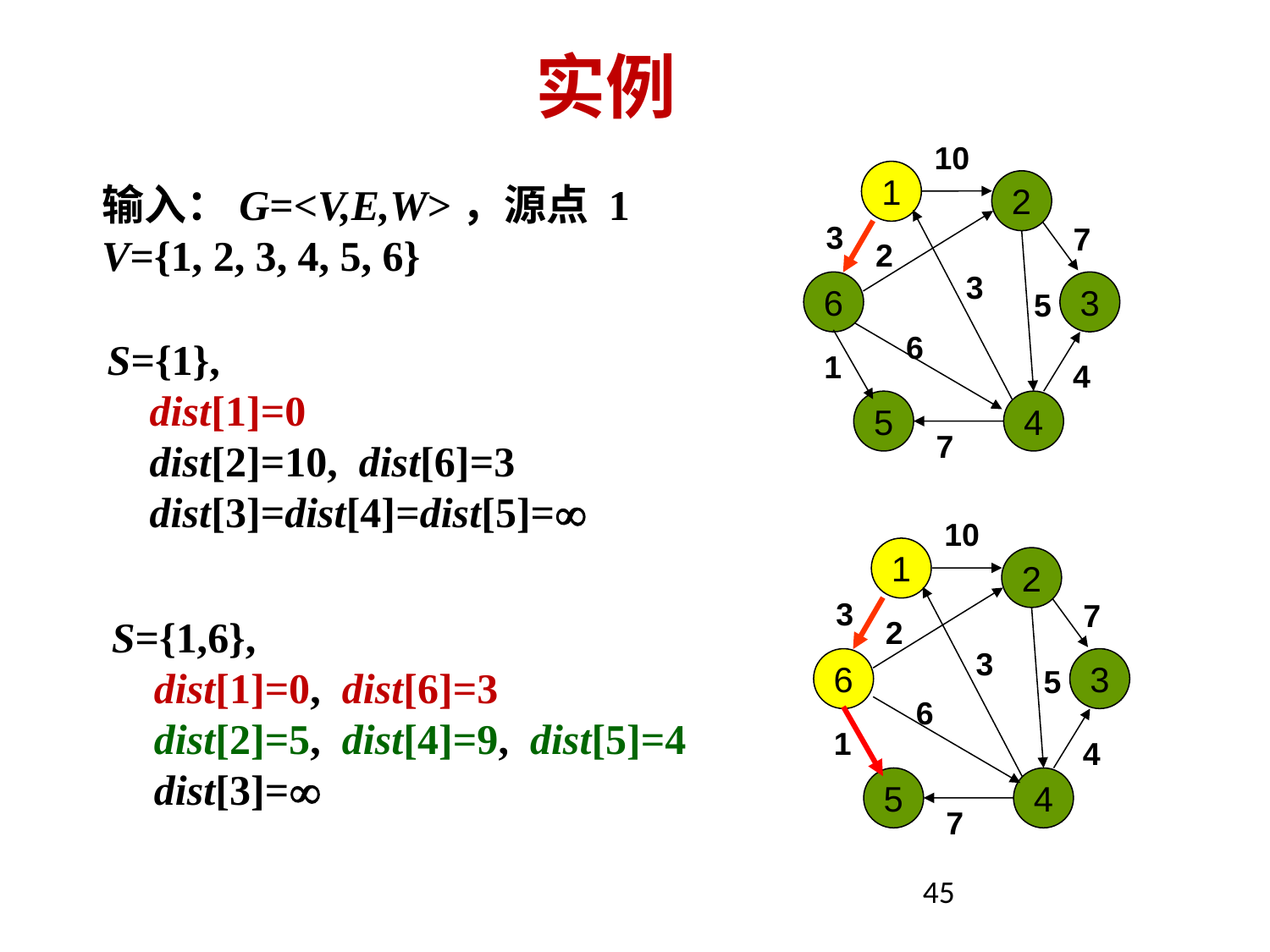

# 实例
10
1
3
7
3
6
3
6
1
5
4
7
4
2

2
5

输入：G=<V,E,W>，源点 1
V={1, 2, 3, 4, 5, 6}
S={1},
    dist[1]=0
    dist[2]=10,  dist[6]=3
    dist[3]=dist[4]=dist[5]=∞

10
1
3
7
3
6
3
6
1
5
4
7
4
2

2
5

S={1,6},
    dist[1]=0,  dist[6]=3
    dist[2]=5,  dist[4]=9,  dist[5]=4
    dist[3]=∞
45